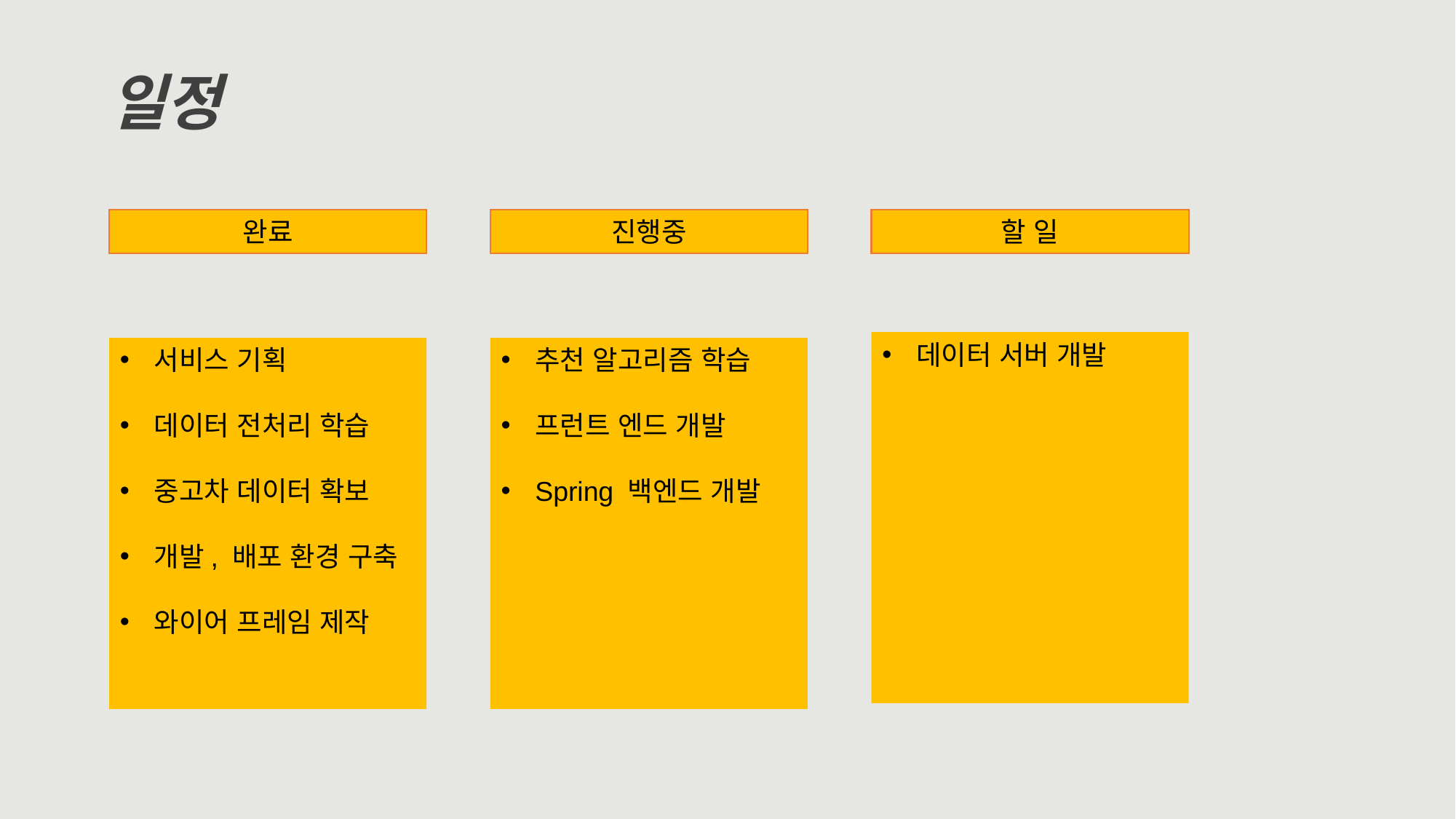

일정
완료
진행중
할 일
데이터 서버 개발

서비스 기획

데이터 전처리 학습

중고차 데이터 확보

개발, 배포 환경 구축

와이어 프레임 제작

추천 알고리즘 학습

프런트 엔드 개발

Spring 백엔드 개발